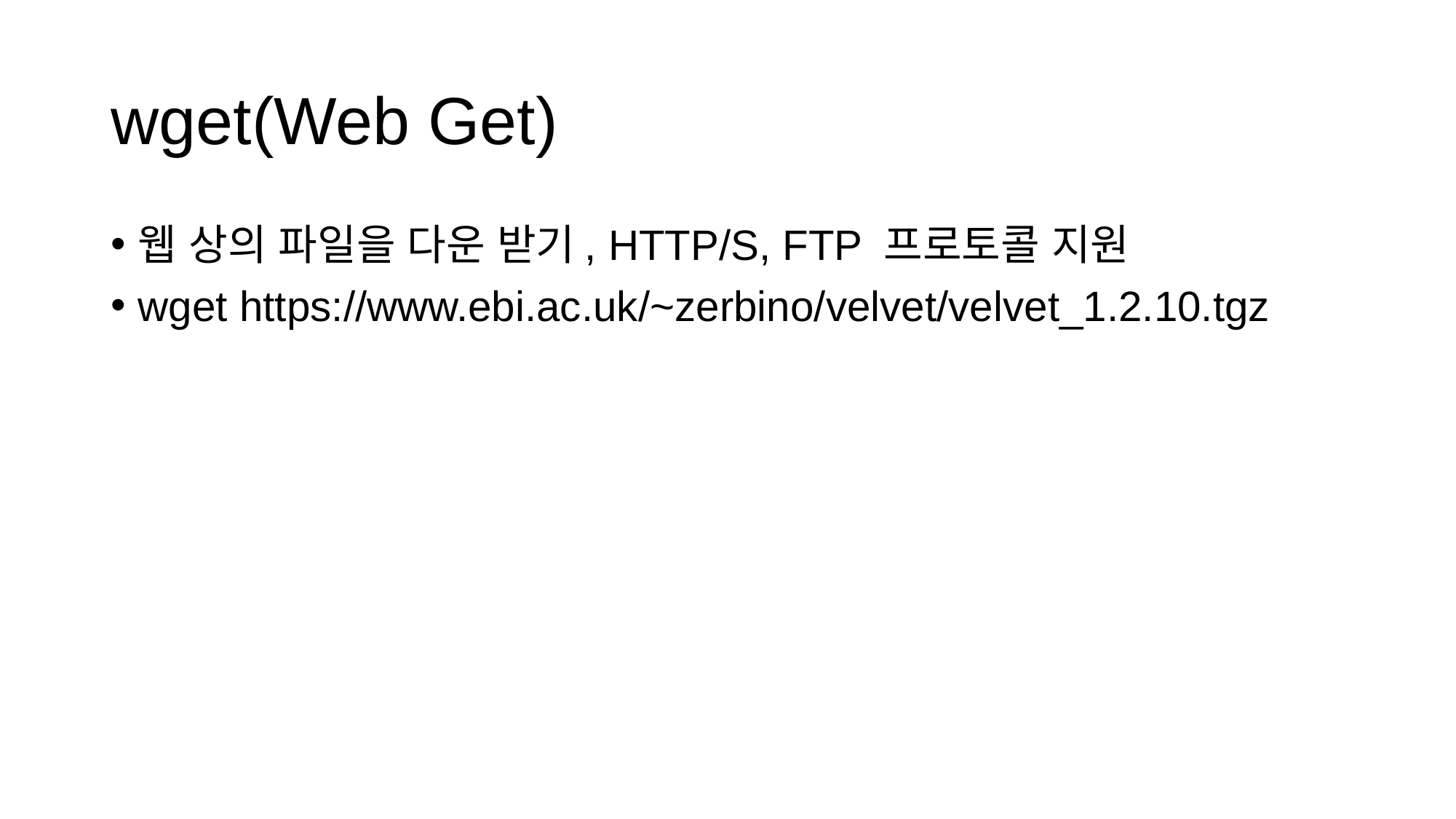

# wget(Web Get)
웹 상의 파일을 다운 받기, HTTP/S, FTP 프로토콜 지원
wget https://www.ebi.ac.uk/~zerbino/velvet/velvet_1.2.10.tgz